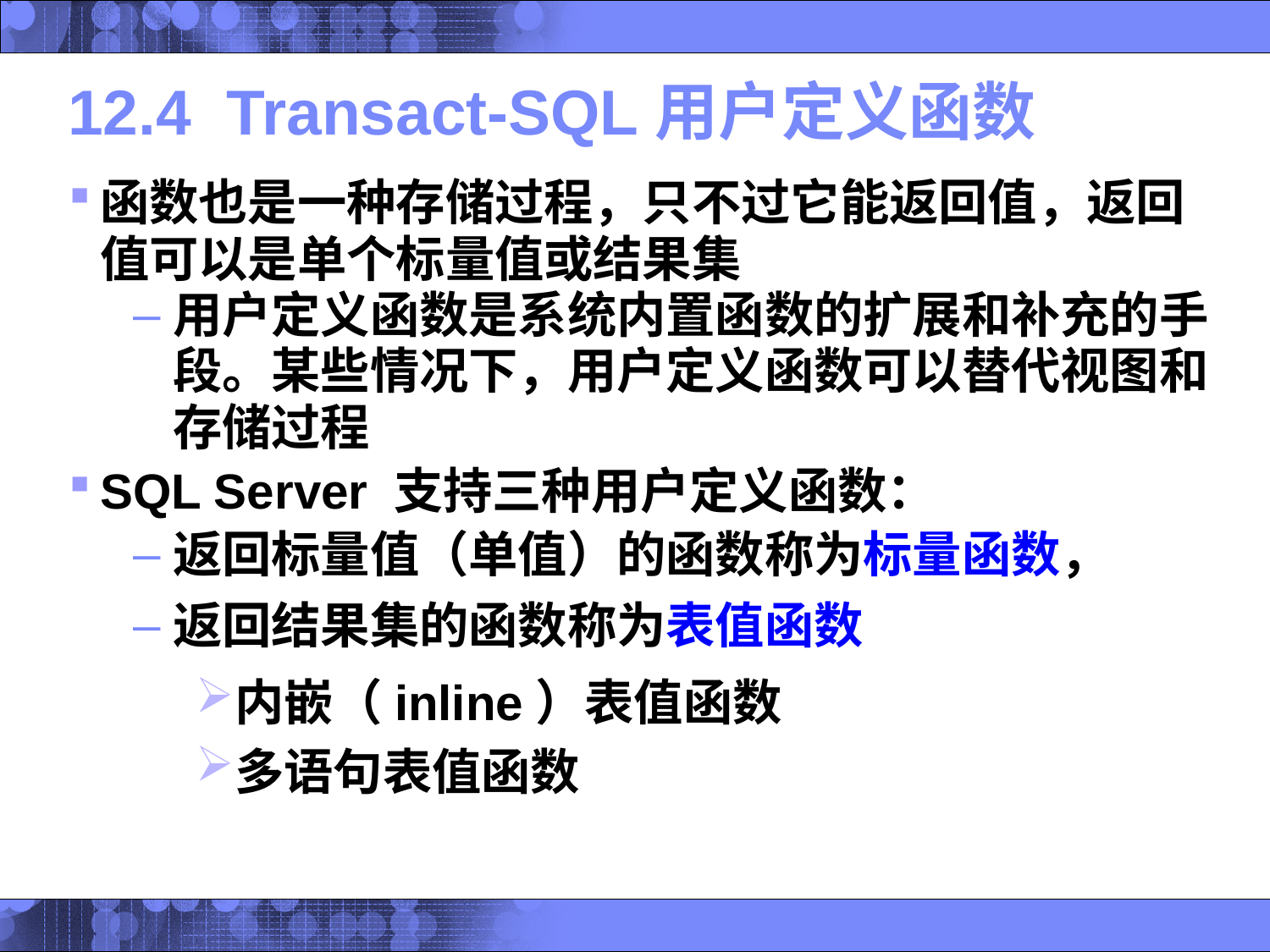

# 12.4  Transact-SQL用户定义函数
函数也是一种存储过程，只不过它能返回值，返回值可以是单个标量值或结果集
用户定义函数是系统内置函数的扩展和补充的手段。某些情况下，用户定义函数可以替代视图和存储过程
SQL Server 支持三种用户定义函数：
返回标量值（单值）的函数称为标量函数，
返回结果集的函数称为表值函数
内嵌（inline）表值函数
多语句表值函数